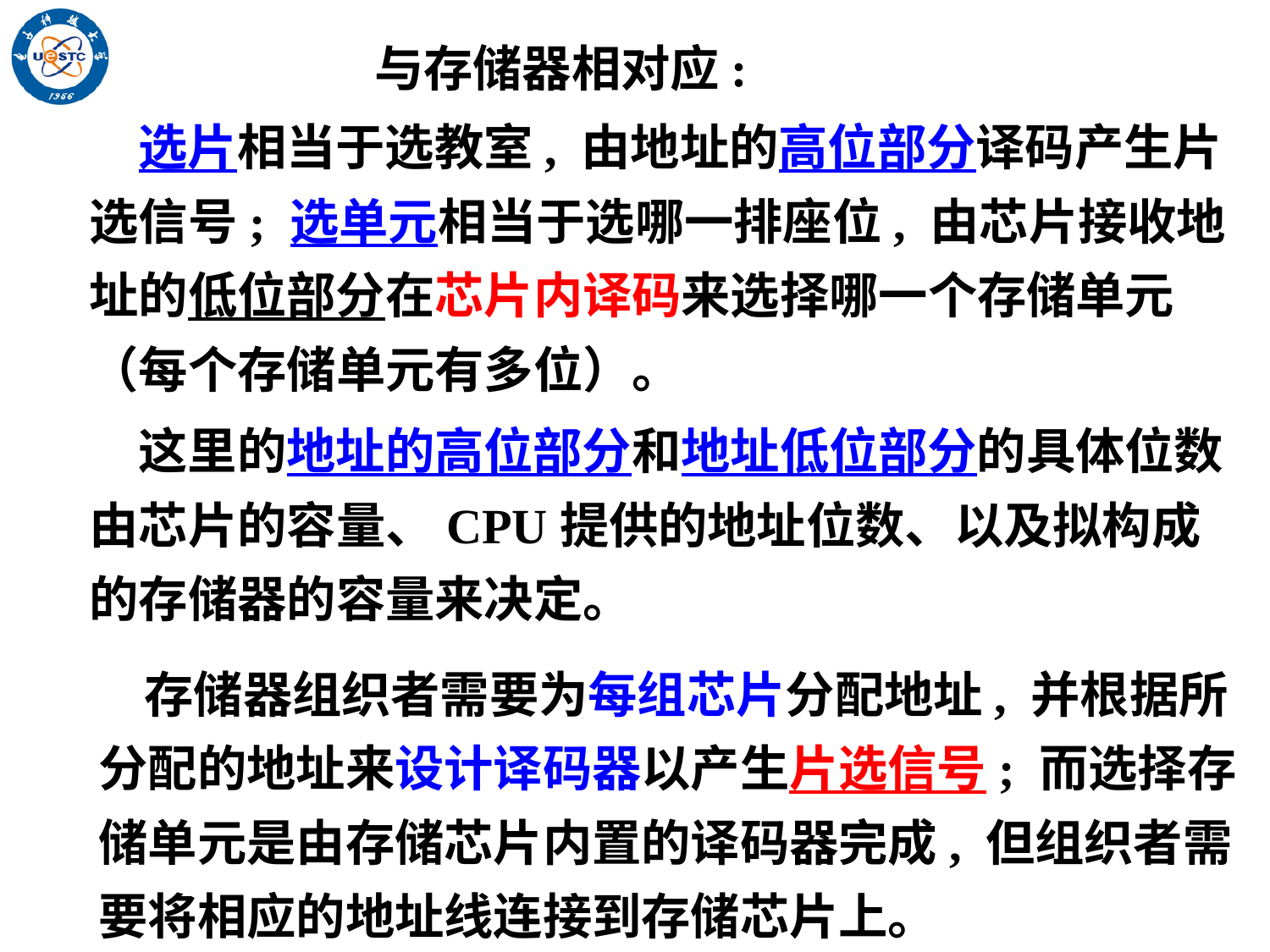

与存储器相对应:
        选片相当于选教室, 由地址的高位部分译码产生片选信号; 选单元相当于选哪一排座位, 由芯片接收地址的低位部分在芯片内译码来选择哪一个存储单元（每个存储单元有多位）。
        这里的地址的高位部分和地址低位部分的具体位数由芯片的容量、CPU提供的地址位数、以及拟构成的存储器的容量来决定。
   存储器组织者需要为每组芯片分配地址, 并根据所分配的地址来设计译码器以产生片选信号; 而选择存储单元是由存储芯片内置的译码器完成, 但组织者需要将相应的地址线连接到存储芯片上。